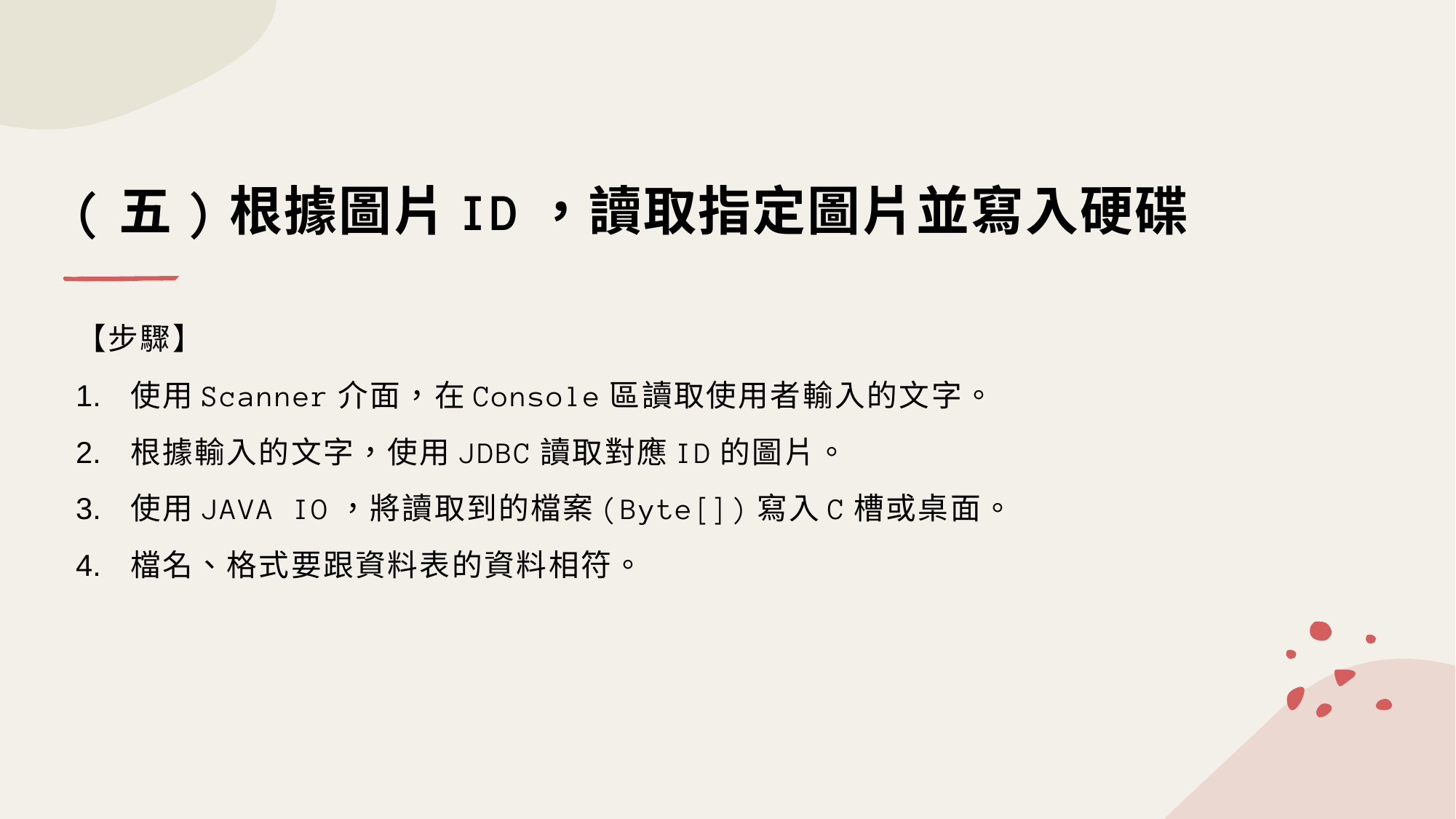

# (五)根據圖片ID，讀取指定圖片並寫入硬碟
【步驟】
使用Scanner介面，在Console區讀取使用者輸入的文字。
根據輸入的文字，使用JDBC讀取對應ID的圖片。
使用JAVA IO，將讀取到的檔案(Byte[])寫入C槽或桌面。
檔名、格式要跟資料表的資料相符。